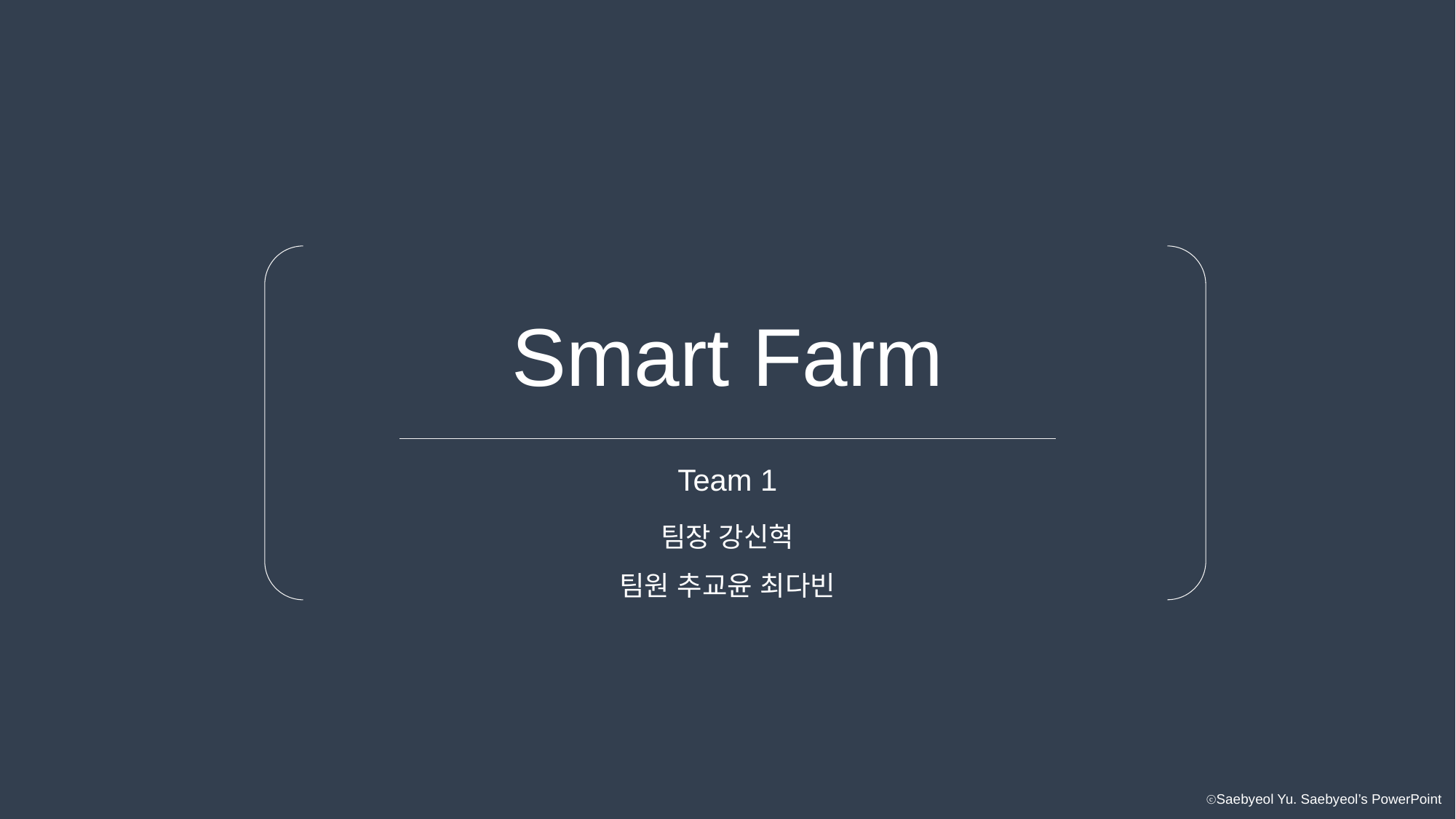

Smart Farm
Team 1
팀장 강신혁
팀원 추교윤 최다빈